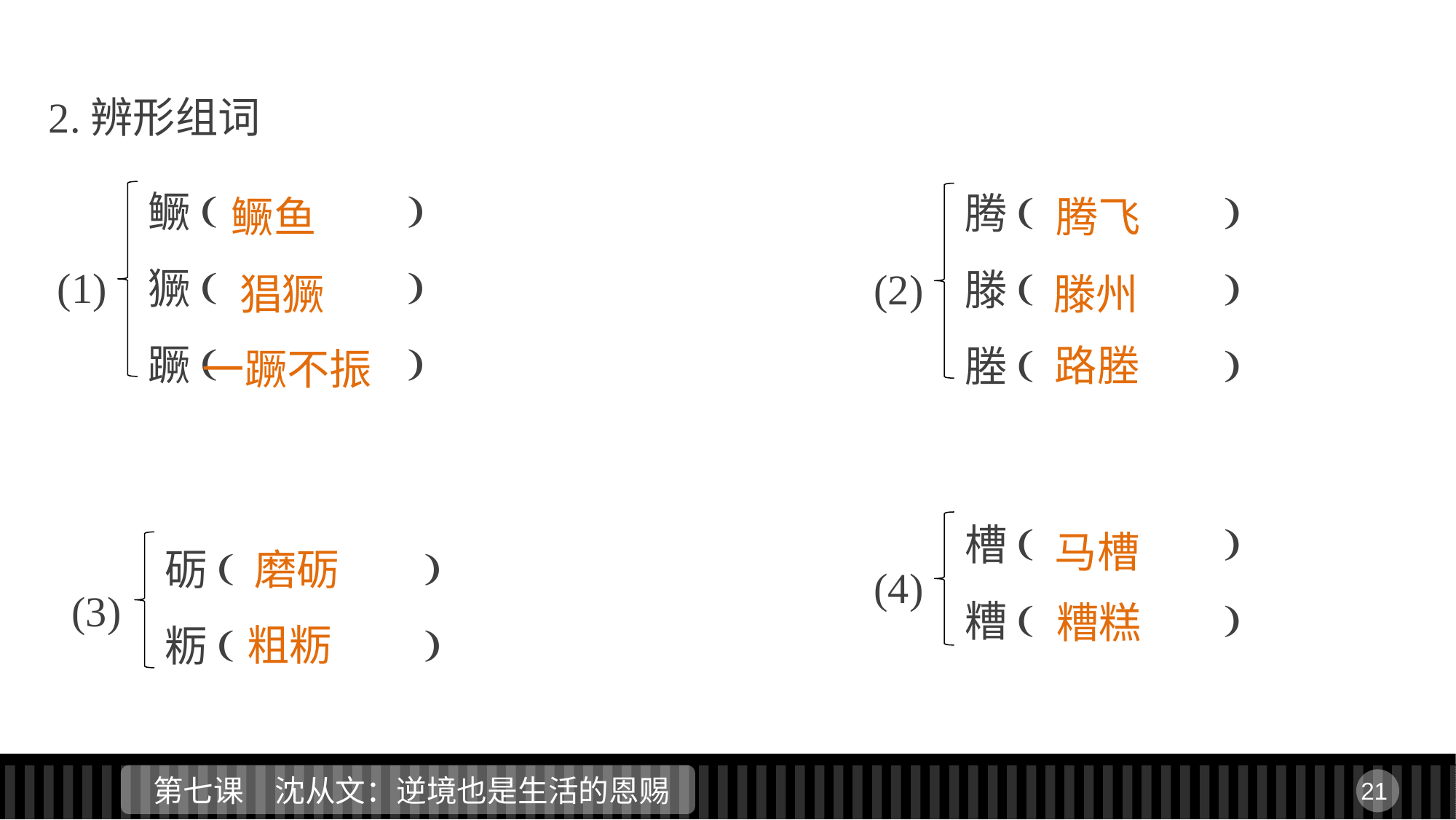

2.辨形组词
鳜(　　　　)
獗(　　　　)
蹶(　　　　)
腾(　　　　)
滕(　　　　)
塍(　　　　)
鳜鱼
腾飞

(1)
(2)
猖獗
滕州
路塍
一蹶不振
槽(　　　　)
糟(　　　　)
马槽
砺(　　　　)
粝(　　　　)
磨砺

(4)

(3)
糟糕
粗粝